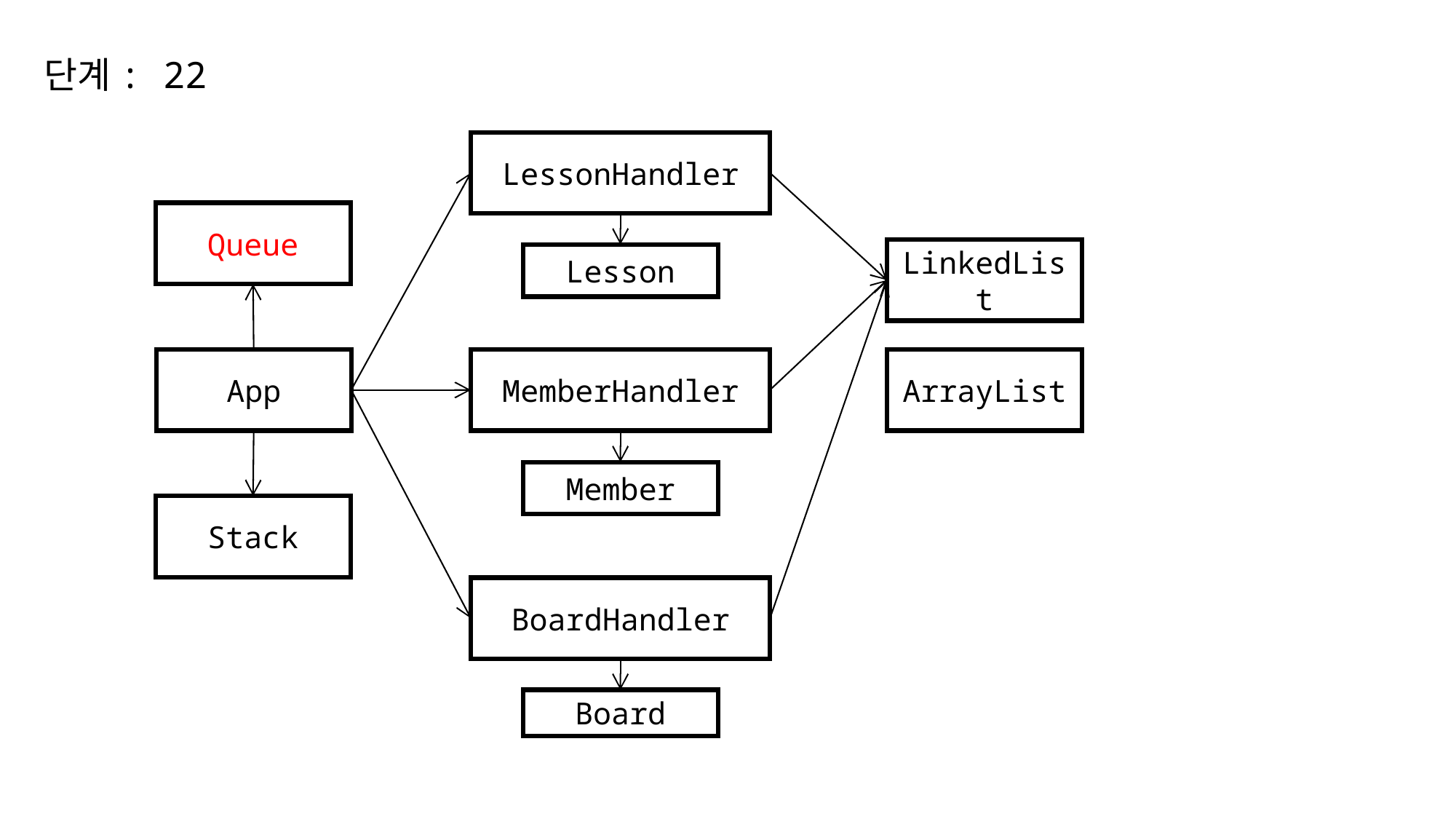

단계: 22
LessonHandler
Queue
LinkedList
Lesson
MemberHandler
ArrayList
App
Member
Stack
BoardHandler
Board